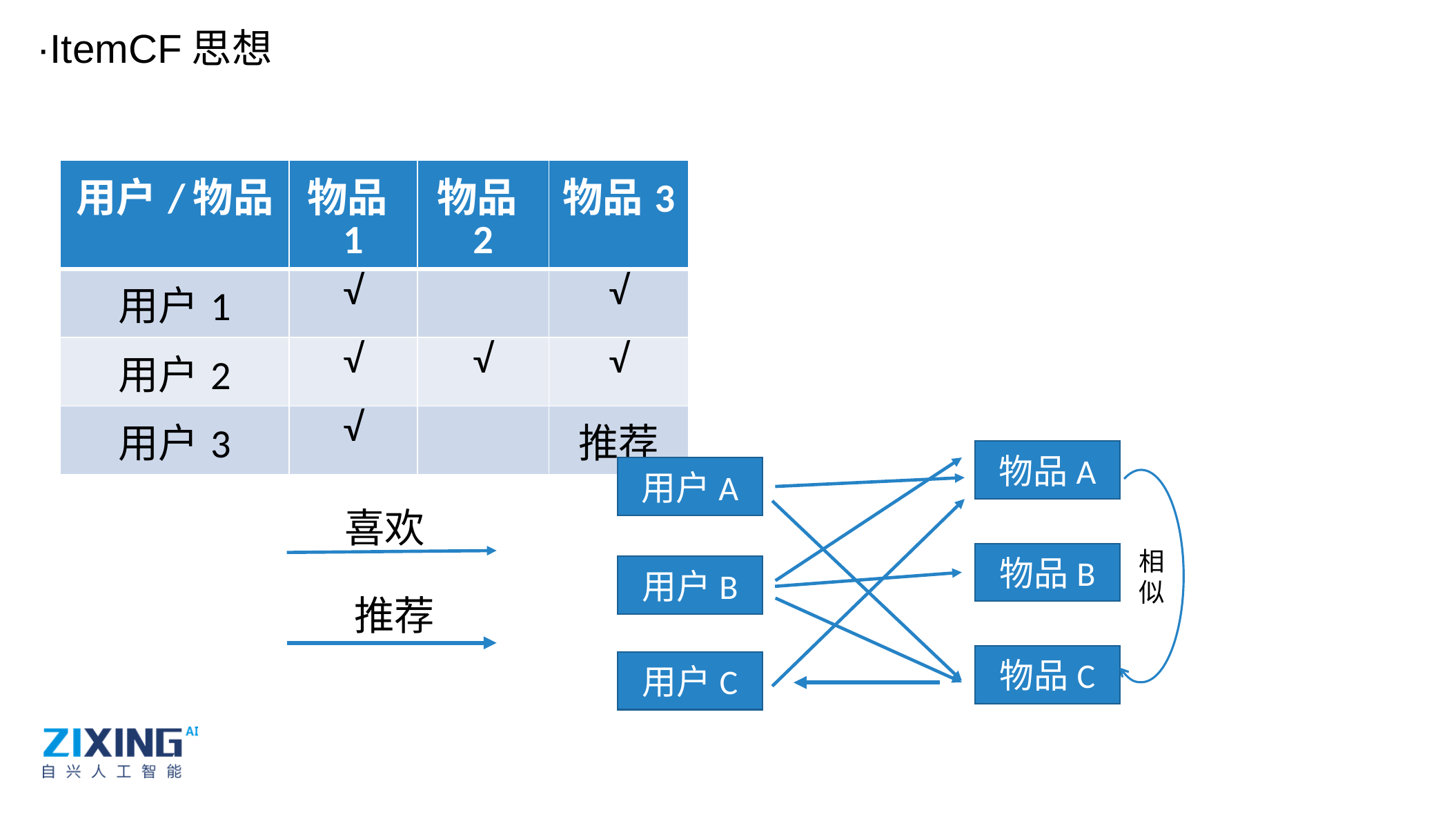

·ItemCF思想
| 用户/物品 | 物品1 | 物品2 | 物品3 |
| --- | --- | --- | --- |
| 用户1 | √ |  | √ |
| 用户2 | √ | √ | √ |
| 用户3 | √ |  | 推荐 |
物品A
用户A
相似
喜欢
物品B
用户B
推荐
物品C
用户C